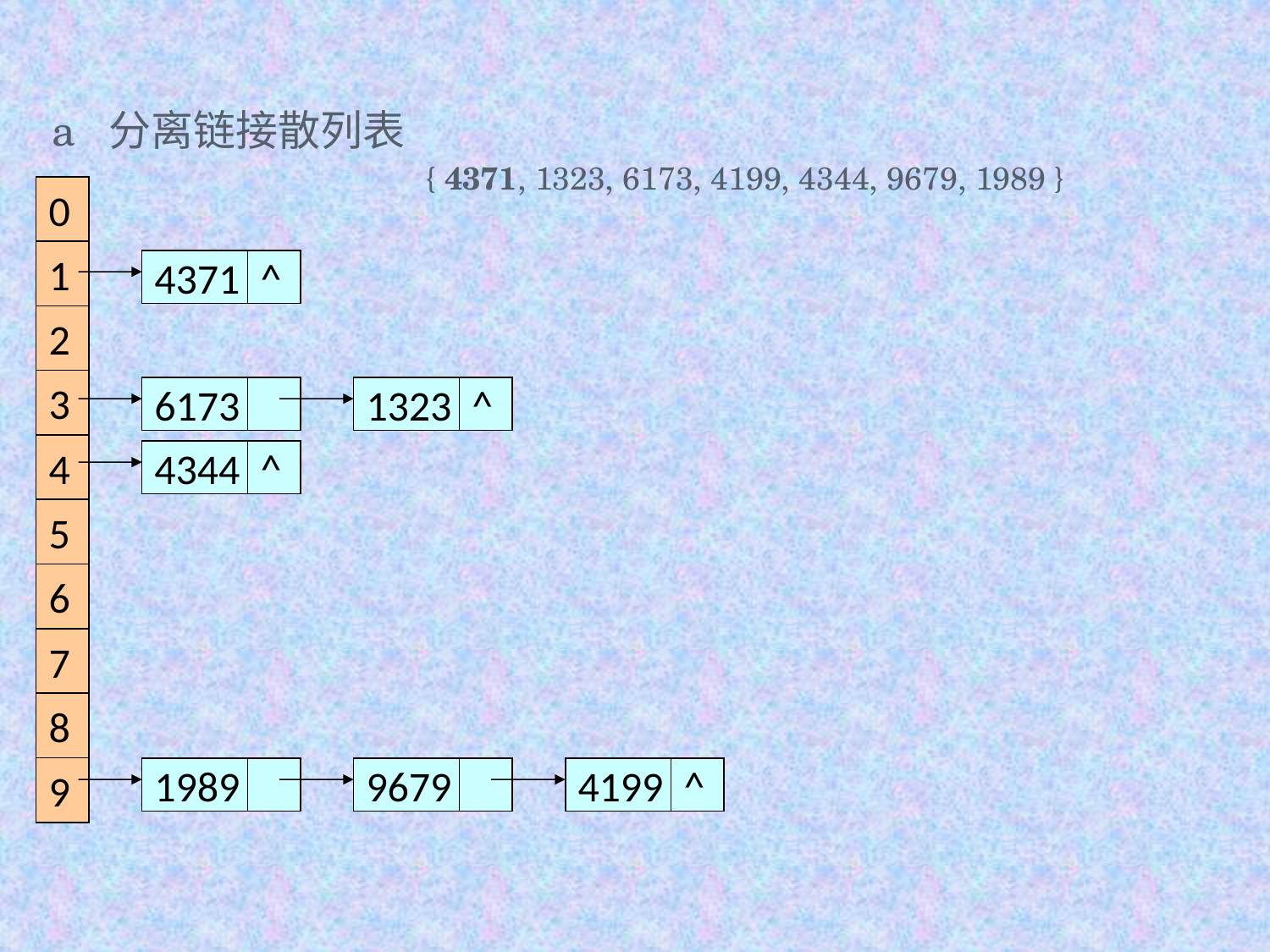

a  分离链接散列表
                                          { 4371, 1323, 6173, 4199, 4344, 9679, 1989 }
0
1
2
3
4
5
6
7
8
9
4371
^

6173

1323
^

4344
^

1989

9679

4199
^